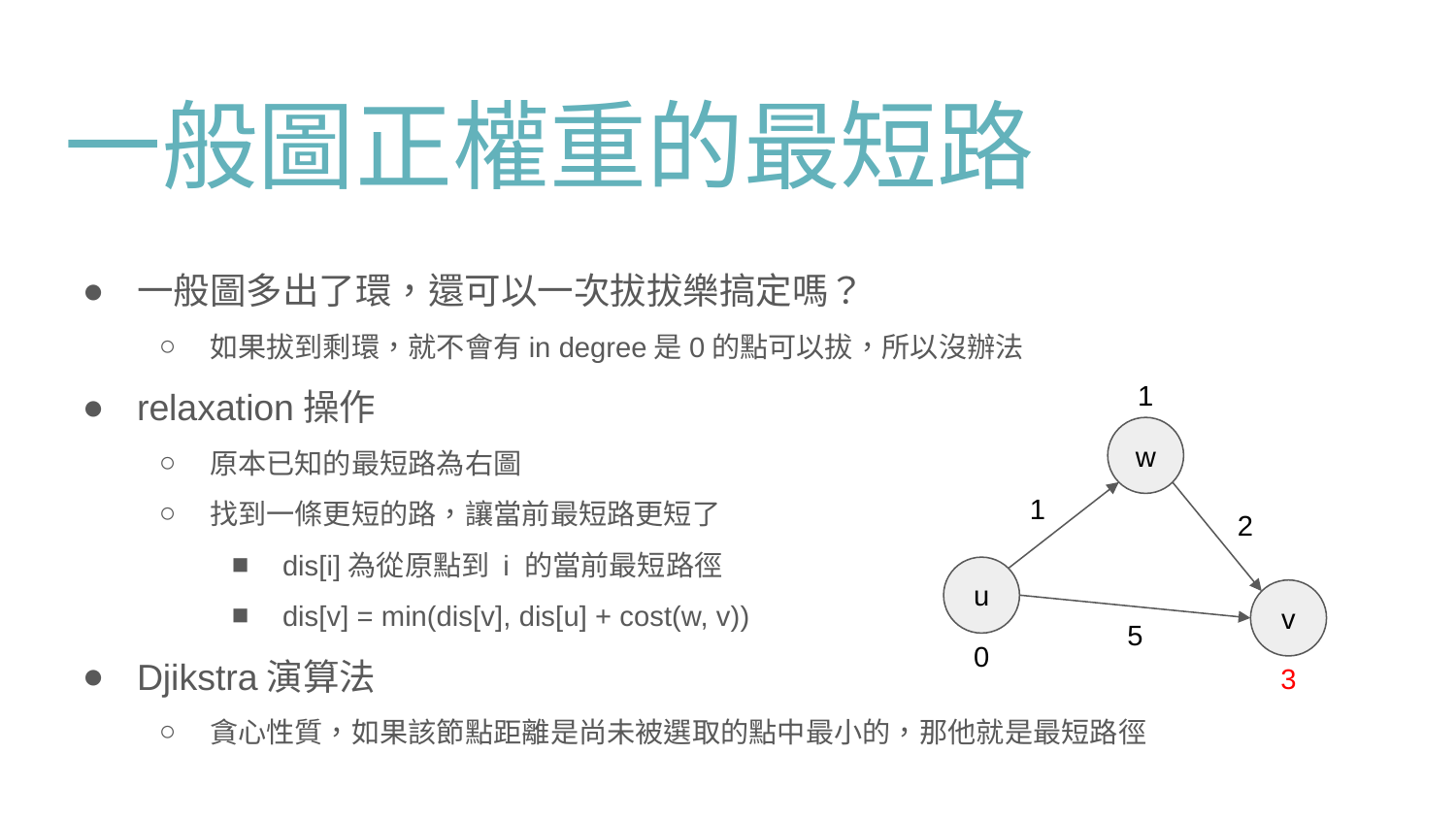

# 一般圖正權重的最短路
一般圖多出了環，還可以一次拔拔樂搞定嗎？
如果拔到剩環，就不會有in degree是0的點可以拔，所以沒辦法
relaxation操作
原本已知的最短路為右圖
找到一條更短的路，讓當前最短路更短了
dis[i]為從原點到 i 的當前最短路徑
dis[v] = min(dis[v], dis[u] + cost(w, v))
Djikstra演算法
貪心性質，如果該節點距離是尚未被選取的點中最小的，那他就是最短路徑

1
w
1
2
u
v
5
0
3